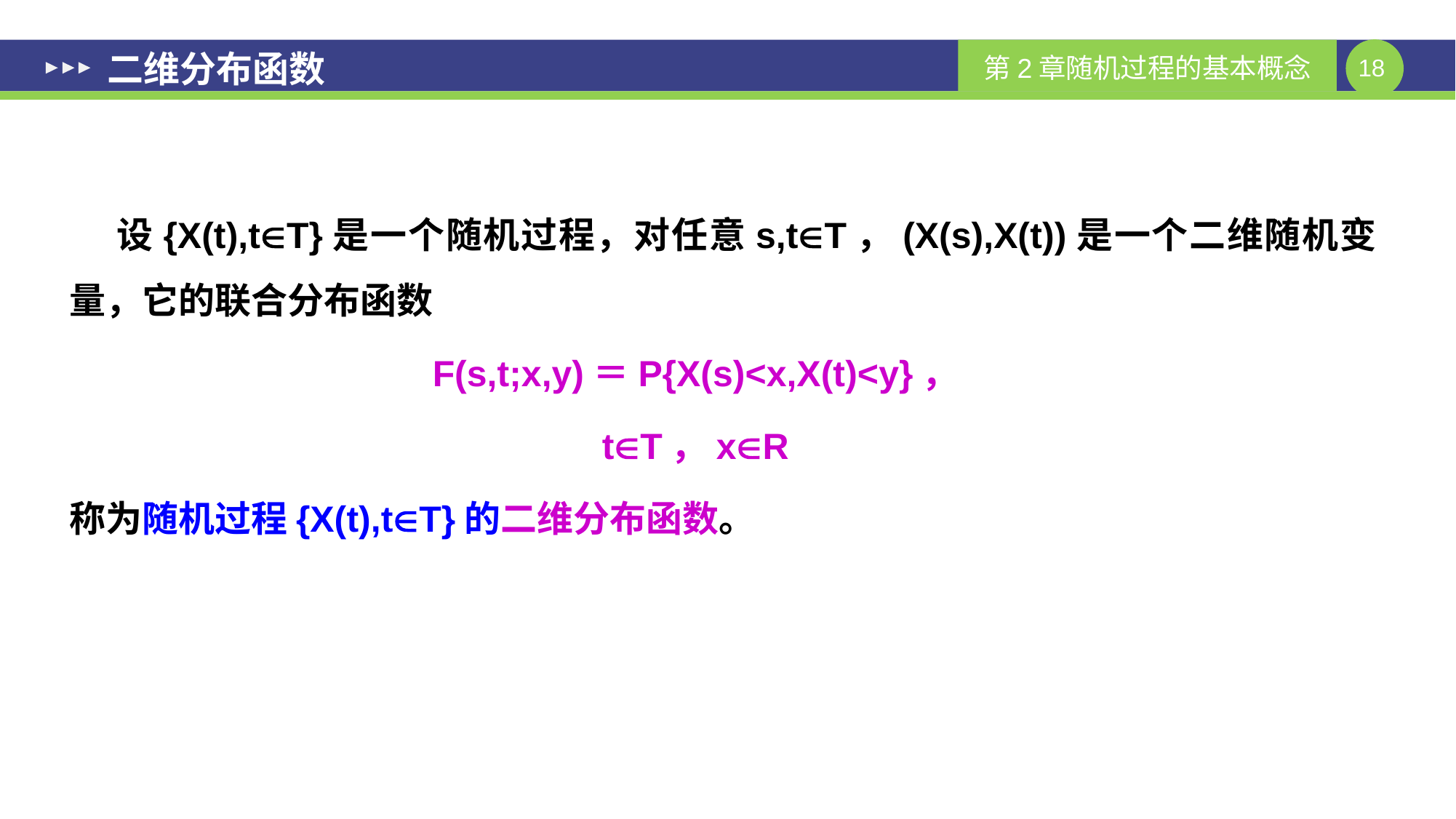

# 二维分布函数
	    设{X(t),t∈T}是一个随机过程，对任意s,t∈T，(X(s),X(t))是一个二维随机变量，它的联合分布函数
F(s,t;x,y)＝P{X(s)<x,X(t)<y}，
t∈T，x∈R
     	称为随机过程{X(t),t∈T}的二维分布函数。